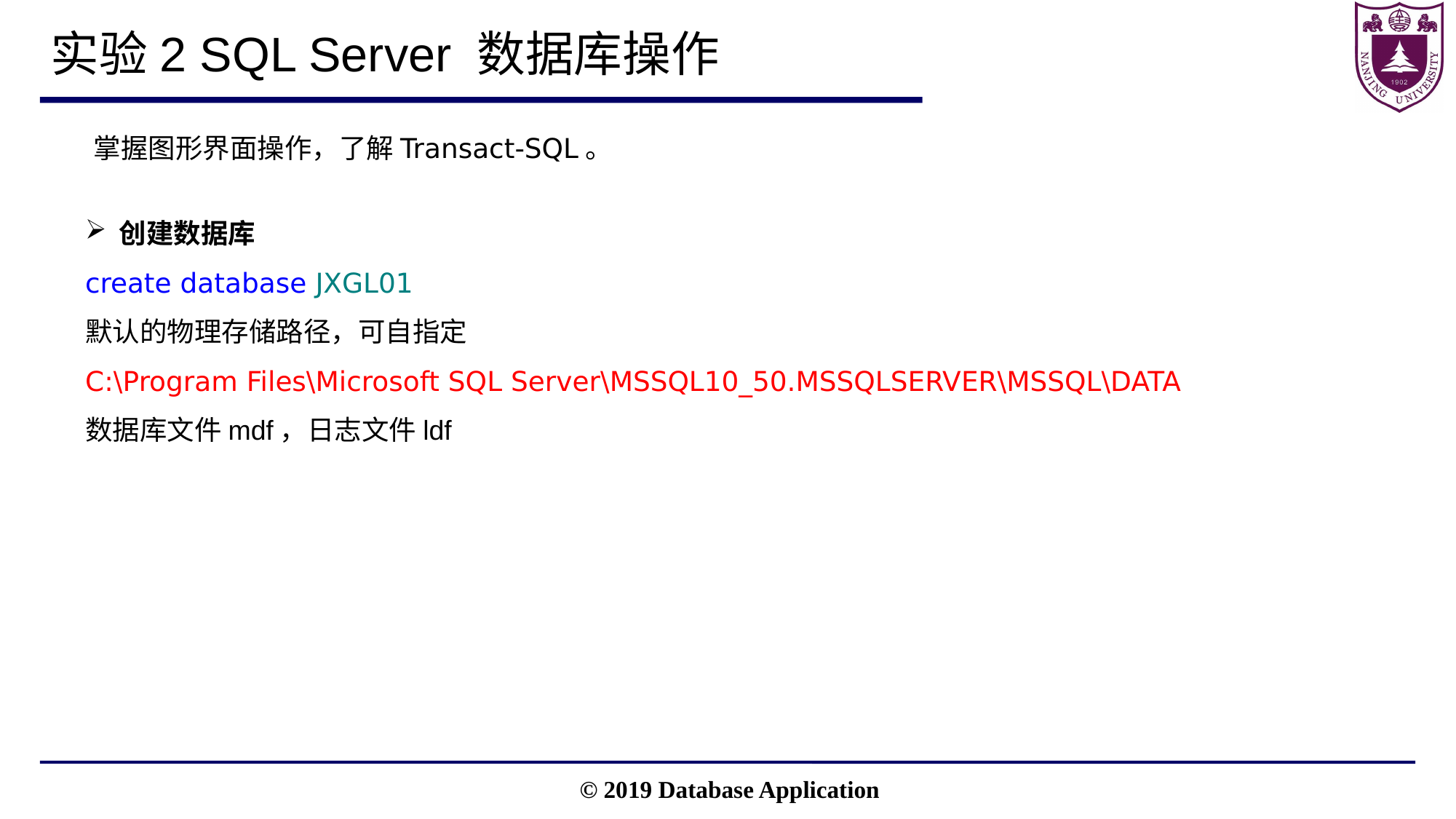

# 实验2 SQL Server 数据库操作
掌握图形界面操作，了解Transact-SQL。
创建数据库
create database JXGL01
默认的物理存储路径，可自指定
C:\Program Files\Microsoft SQL Server\MSSQL10_50.MSSQLSERVER\MSSQL\DATA
数据库文件mdf，日志文件ldf